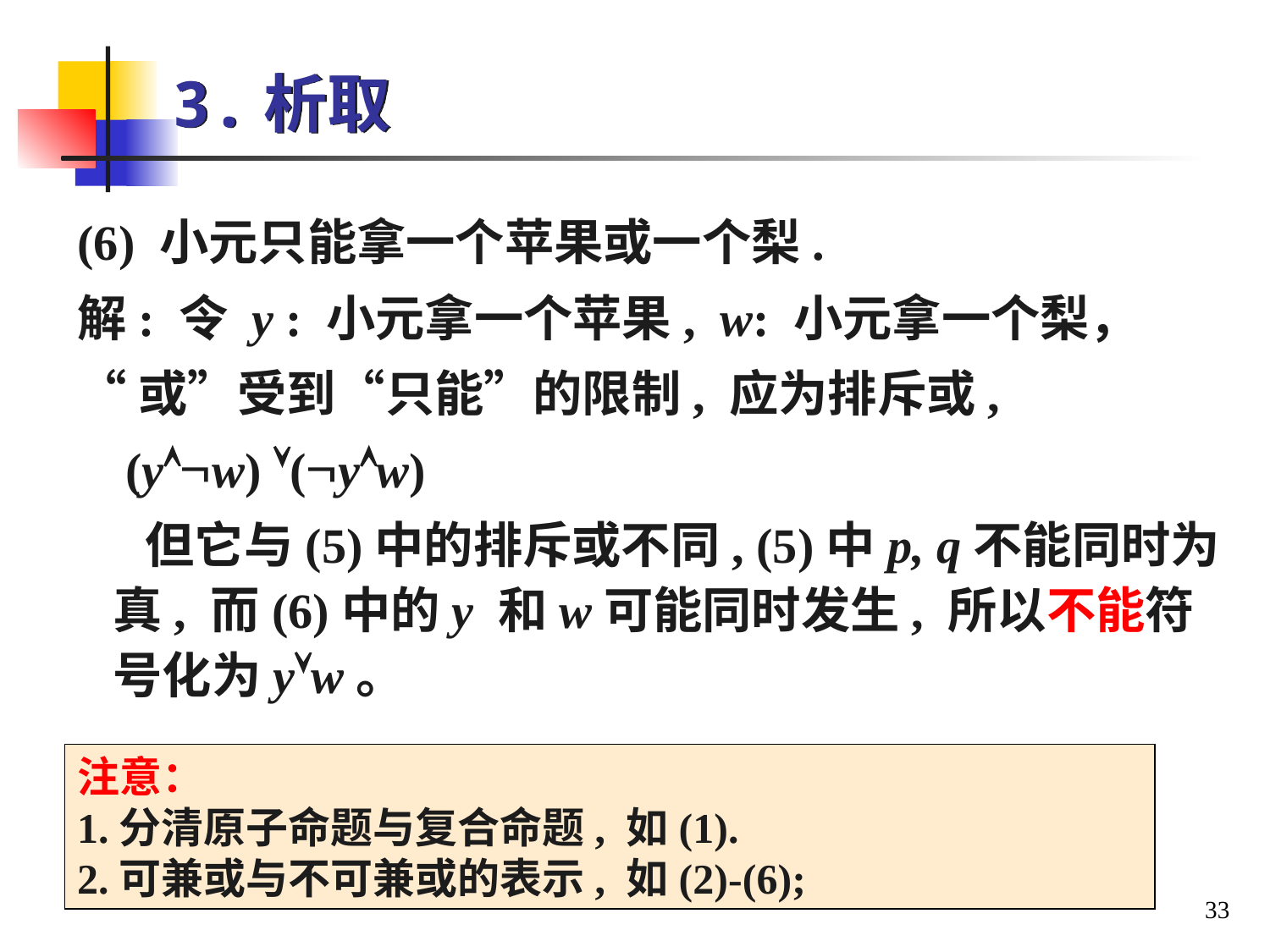

# 3.析取
(6) 小元只能拿一个苹果或一个梨.
解: 令 y : 小元拿一个苹果,  w: 小元拿一个梨，
“或”受到“只能”的限制, 应为排斥或,
	 (y∧¬w) ∨(¬y∧w)
     但它与(5)中的排斥或不同, (5)中p, q不能同时为真, 而(6)中的y 和w可能同时发生, 所以不能符号化为y∨w。
注意：
1.分清原子命题与复合命题, 如(1).
2.可兼或与不可兼或的表示, 如(2)-(6);
33